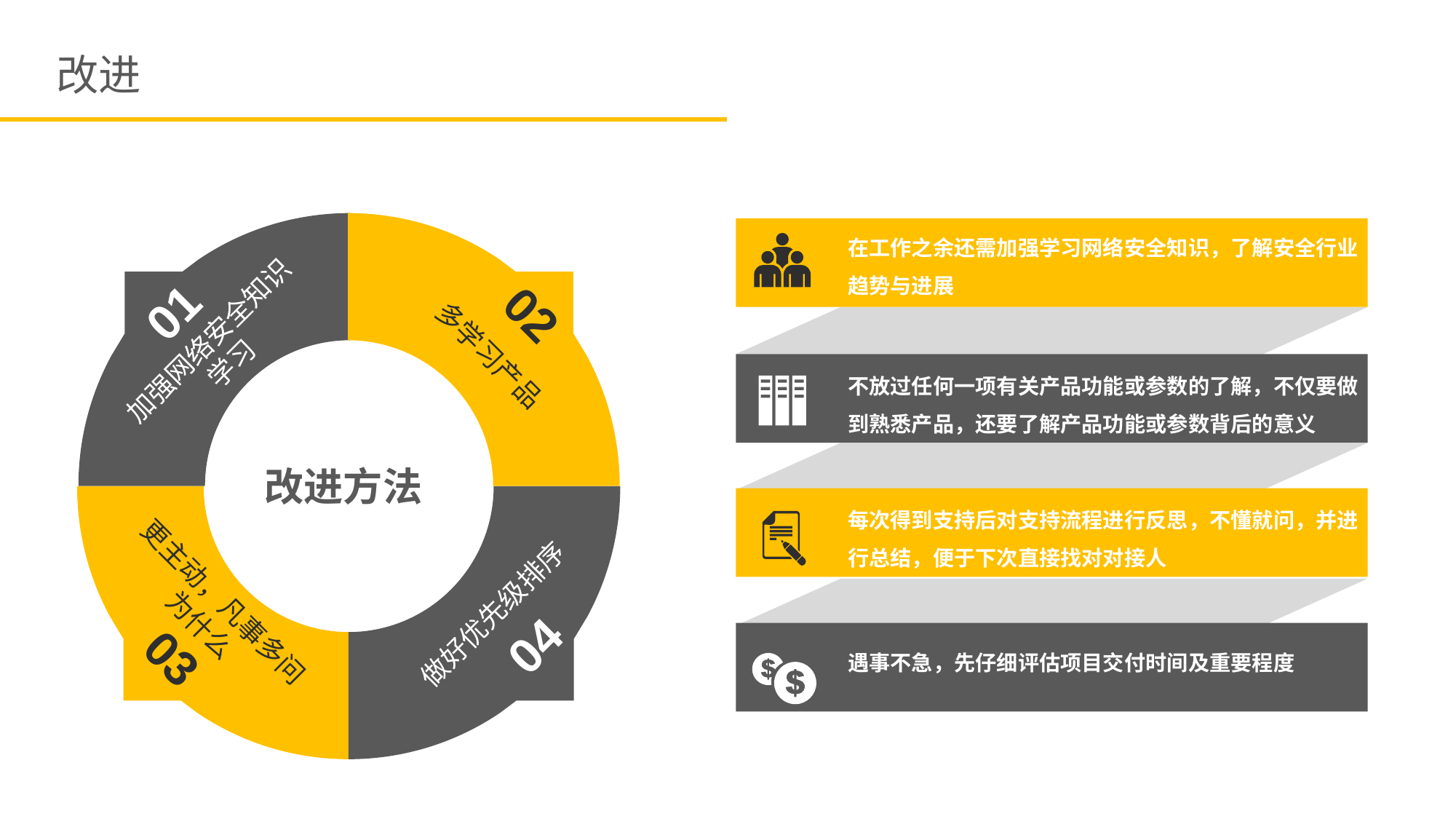

改进

01
02
加强网络安全知识学习
多学习产品

更主动，凡事多问为什么
做好优先级排序
04
03
在工作之余还需加强学习网络安全知识，了解安全行业趋势与进展

不放过任何一项有关产品功能或参数的了解，不仅要做到熟悉产品，还要了解产品功能或参数背后的意义

改进方法

每次得到支持后对支持流程进行反思，不懂就问，并进行总结，便于下次直接找对对接人

遇事不急，先仔细评估项目交付时间及重要程度